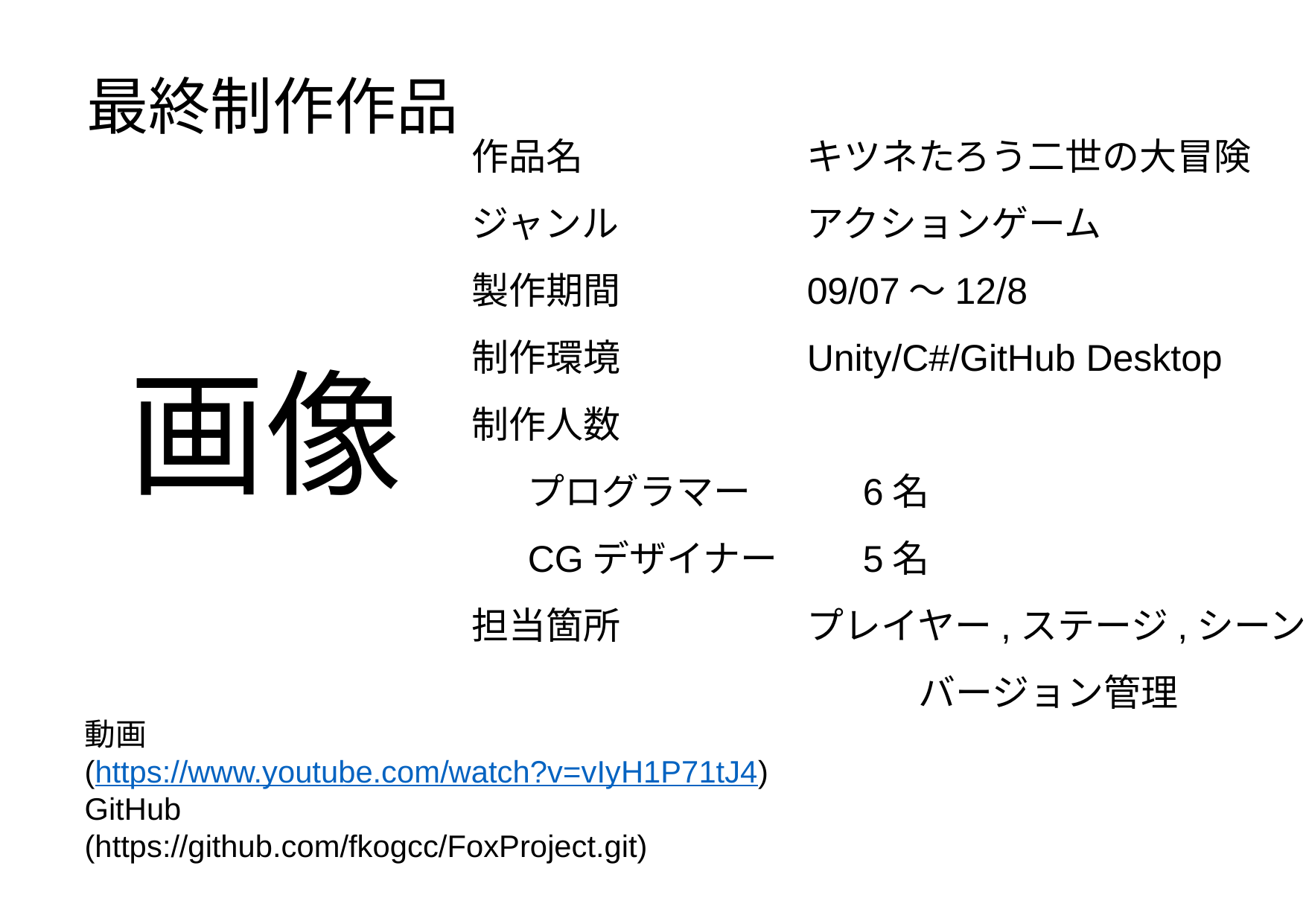

最終制作作品
作品名		キツネたろう二世の大冒険
ジャンル		アクションゲーム
製作期間		09/07～12/8
制作環境		Unity/C#/GitHub Desktop
制作人数
プログラマー　	6名
CGデザイナー	5名
担当箇所		プレイヤー,ステージ,シーン管理
				バージョン管理
画像
動画
(https://www.youtube.com/watch?v=vIyH1P71tJ4)
GitHub
(https://github.com/fkogcc/FoxProject.git)